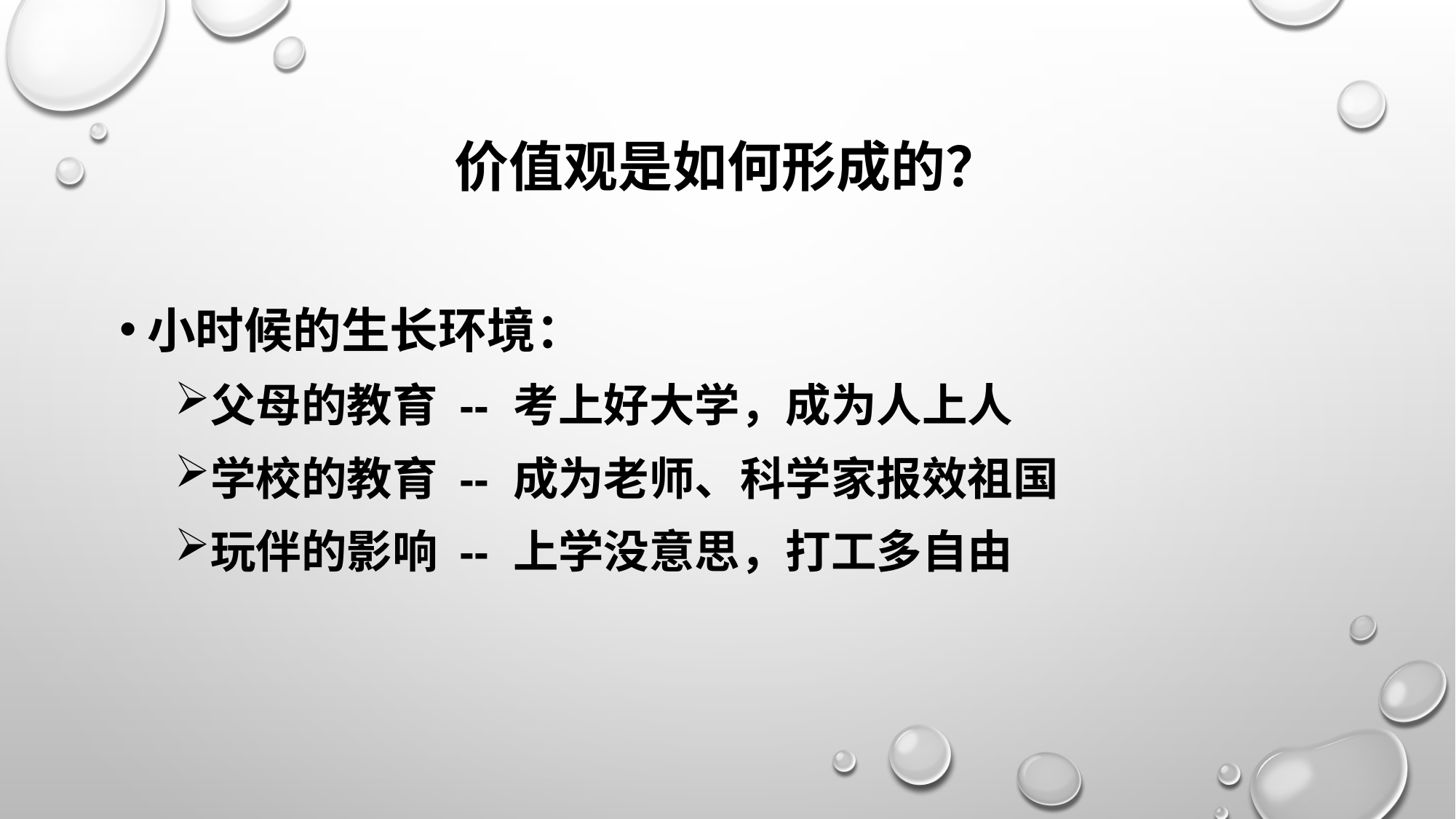

# 价值观是如何形成的？
小时候的生长环境：
父母的教育 -- 考上好大学，成为人上人
学校的教育 -- 成为老师、科学家报效祖国
玩伴的影响 -- 上学没意思，打工多自由